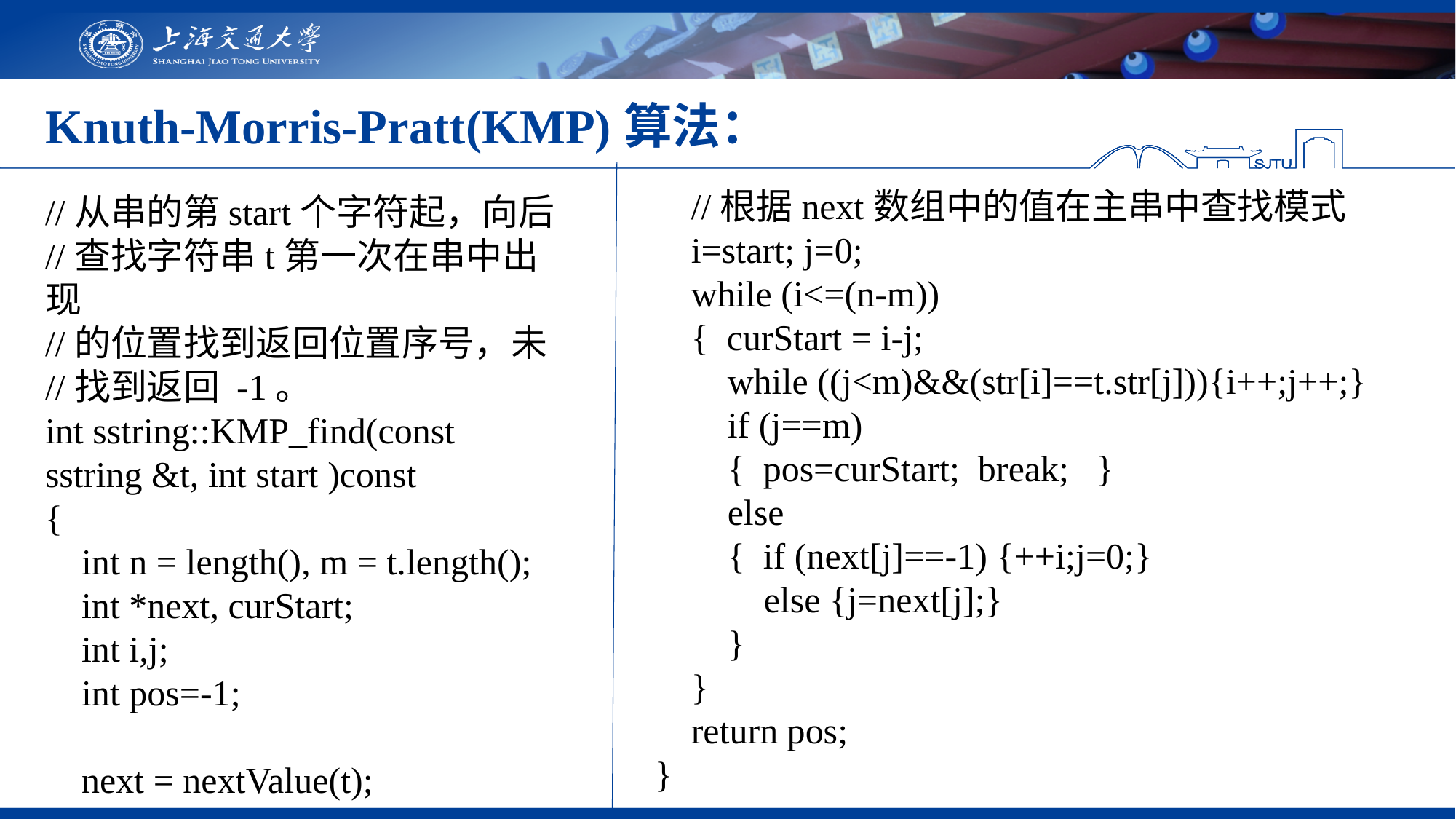

# Knuth-Morris-Pratt(KMP)算法：

    //根据next数组中的值在主串中查找模式
    i=start; j=0;
    while (i<=(n-m))
    {  curStart = i-j;
        while ((j<m)&&(str[i]==t.str[j])){i++;j++;}
        if (j==m)
        {  pos=curStart;  break;   }
        else
        {  if (next[j]==-1) {++i;j=0;}
            else {j=next[j];}
        }
    }
    return pos;
}
//从串的第start个字符起，向后
//查找字符串t第一次在串中出现
//的位置找到返回位置序号，未
//找到返回 -1。
int sstring::KMP_find(const sstring &t, int start )const
{
    int n = length(), m = t.length();
    int *next, curStart;
    int i,j;
    int pos=-1;

    next = nextValue(t);